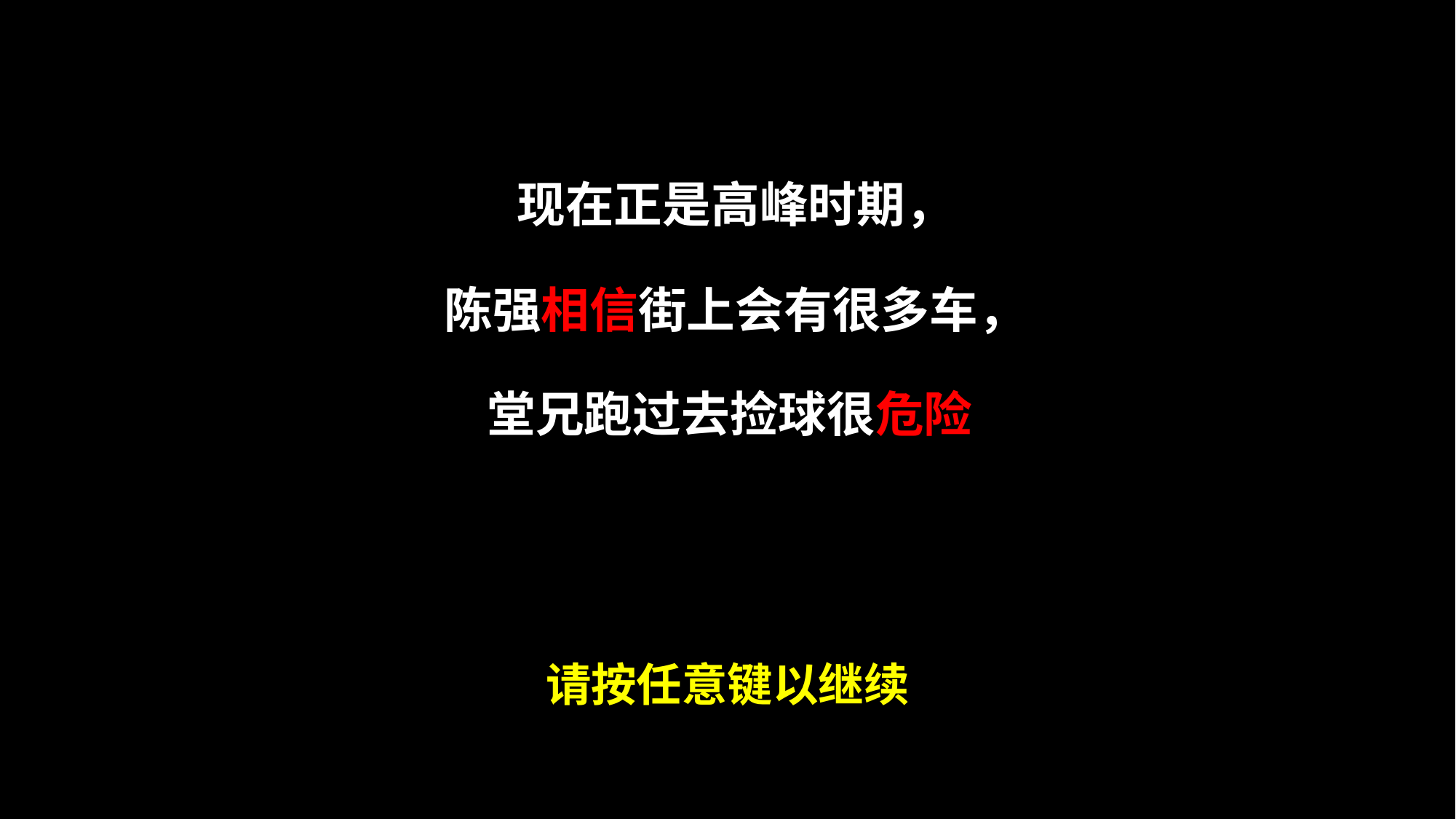

# 现在正是高峰时期， 陈强相信街上会有很多车， 堂兄跑过去捡球很危险
请按任意键以继续